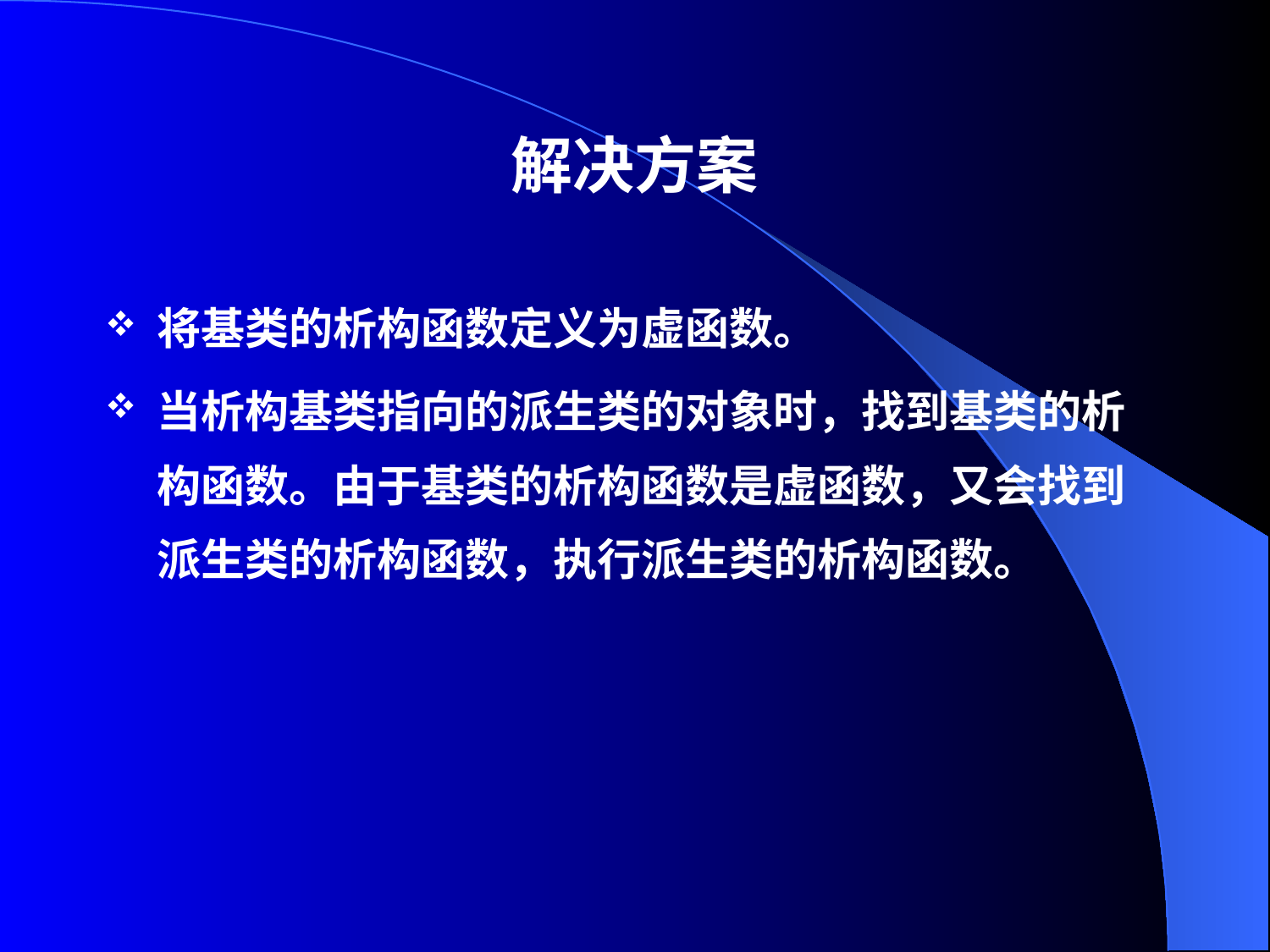

# 解决方案
将基类的析构函数定义为虚函数。
当析构基类指向的派生类的对象时，找到基类的析构函数。由于基类的析构函数是虚函数，又会找到派生类的析构函数，执行派生类的析构函数。